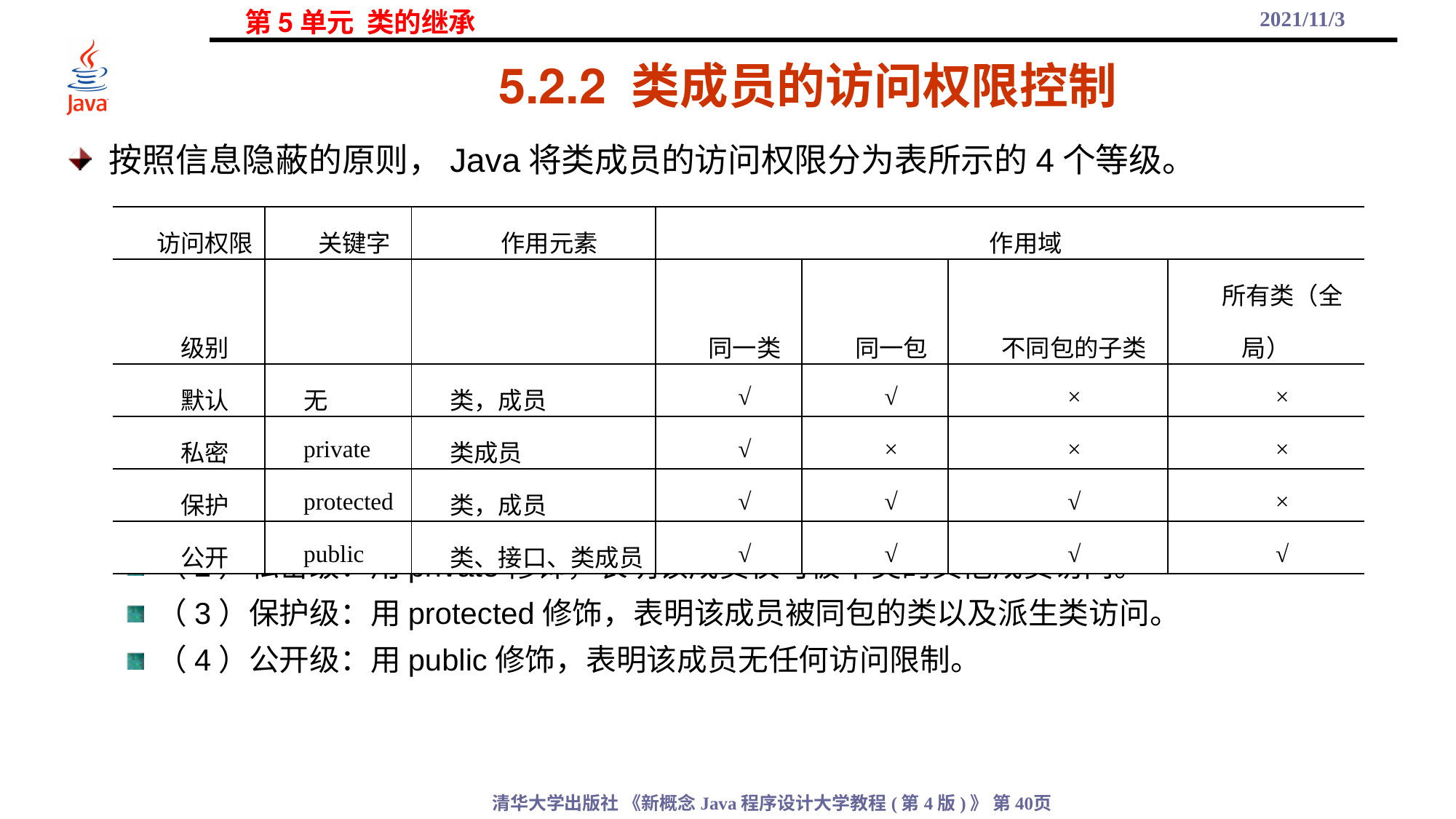

2021/11/3
# 5.2.2 类成员的访问权限控制
按照信息隐蔽的原则，Java将类成员的访问权限分为表所示的4个等级。

（1）默认级：不用任何访问权限修饰，表明该成员仅被同包的其他类成员访问。
（2）私密级：用private修饰，表明该成员仅可被本类的其他成员访问。
（3）保护级：用protected修饰，表明该成员被同包的类以及派生类访问。
（4）公开级：用public修饰，表明该成员无任何访问限制。

| 访问权限 | 关键字 | 作用元素 | 作用域 |  |  |  |
| --- | --- | --- | --- | --- | --- | --- |
| 级别 |  |  | 同一类 | 同一包 | 不同包的子类 | 所有类（全局） |
| 默认 | 无 | 类，成员 | √ | √ | × | × |
| 私密 | private | 类成员 | √ | × | × | × |
| 保护 | protected | 类，成员 | √ | √ | √ | × |
| 公开 | public | 类、接口、类成员 | √ | √ | √ | √ |